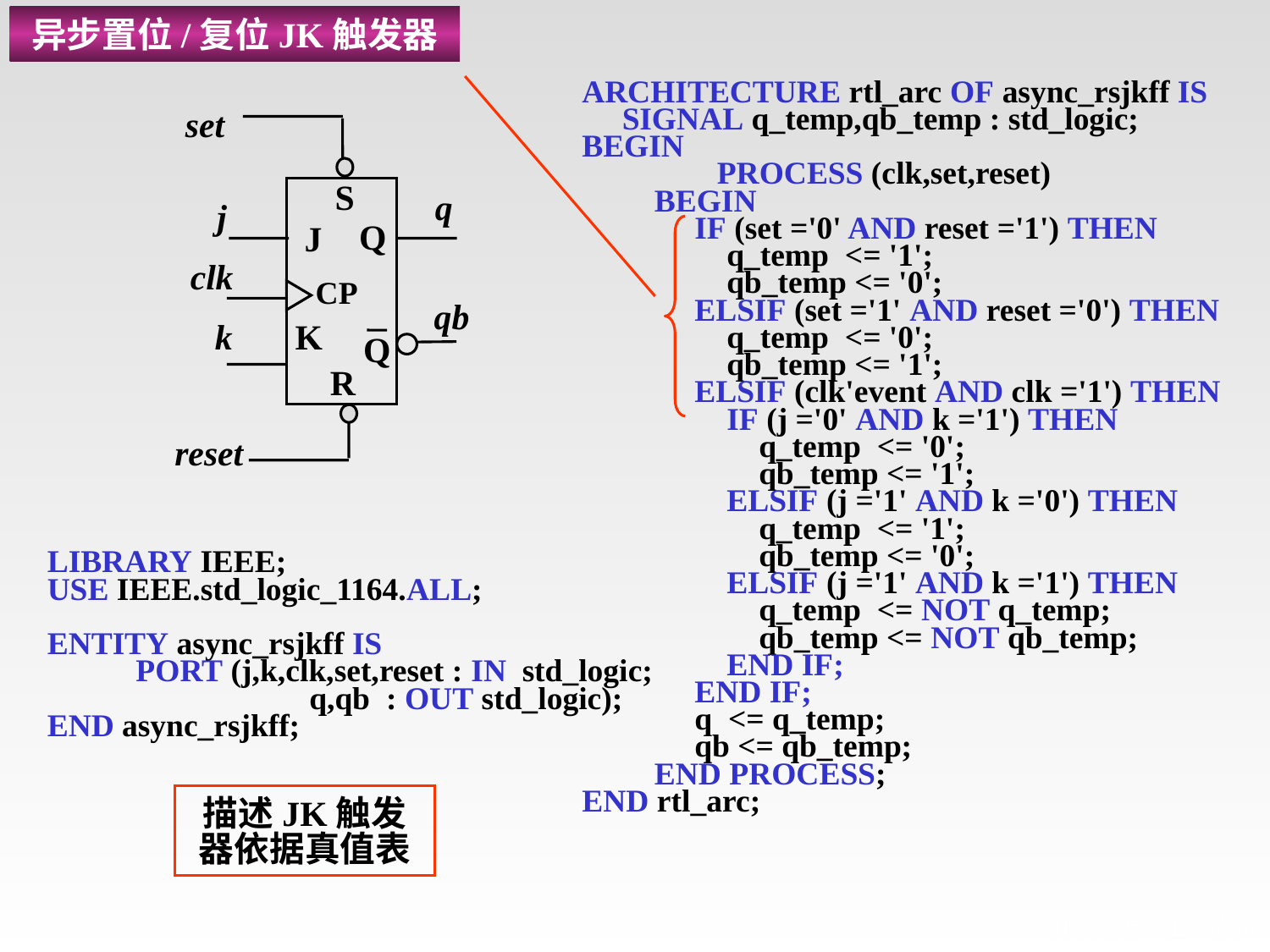

ARCHITECTURE rtl_arc OF async_rsjkff IS
     SIGNAL q_temp,qb_temp : std_logic;
BEGIN
	 PROCESS (clk,set,reset)
         BEGIN
              IF (set ='0' AND reset ='1') THEN
                  q_temp  <= '1';
                  qb_temp <= '0';
              ELSIF (set ='1' AND reset ='0') THEN
                  q_temp  <= '0';
                  qb_temp <= '1';
              ELSIF (clk'event AND clk ='1') THEN
                  IF (j ='0' AND k ='1') THEN
                      q_temp  <= '0';
                      qb_temp <= '1';
                  ELSIF (j ='1' AND k ='0') THEN
                      q_temp  <= '1';
                      qb_temp <= '0';
                  ELSIF (j ='1' AND k ='1') THEN
                      q_temp  <= NOT q_temp;
                      qb_temp <= NOT qb_temp;
                  END IF;
              END IF;
              q  <= q_temp;
              qb <= qb_temp;
         END PROCESS;
END rtl_arc;
JK触发器
异步置位/复位JK触发器

set

S

q
j
Q
J

clk
CP

qb

k
K
Q

R

reset

LIBRARY IEEE;
USE IEEE.std_logic_1164.ALL;

ENTITY async_rsjkff IS
           PORT (j,k,clk,set,reset : IN  std_logic;
                    	 q,qb  : OUT std_logic);
END async_rsjkff;
描述JK触发器依据真值表
# JK触发器的描述